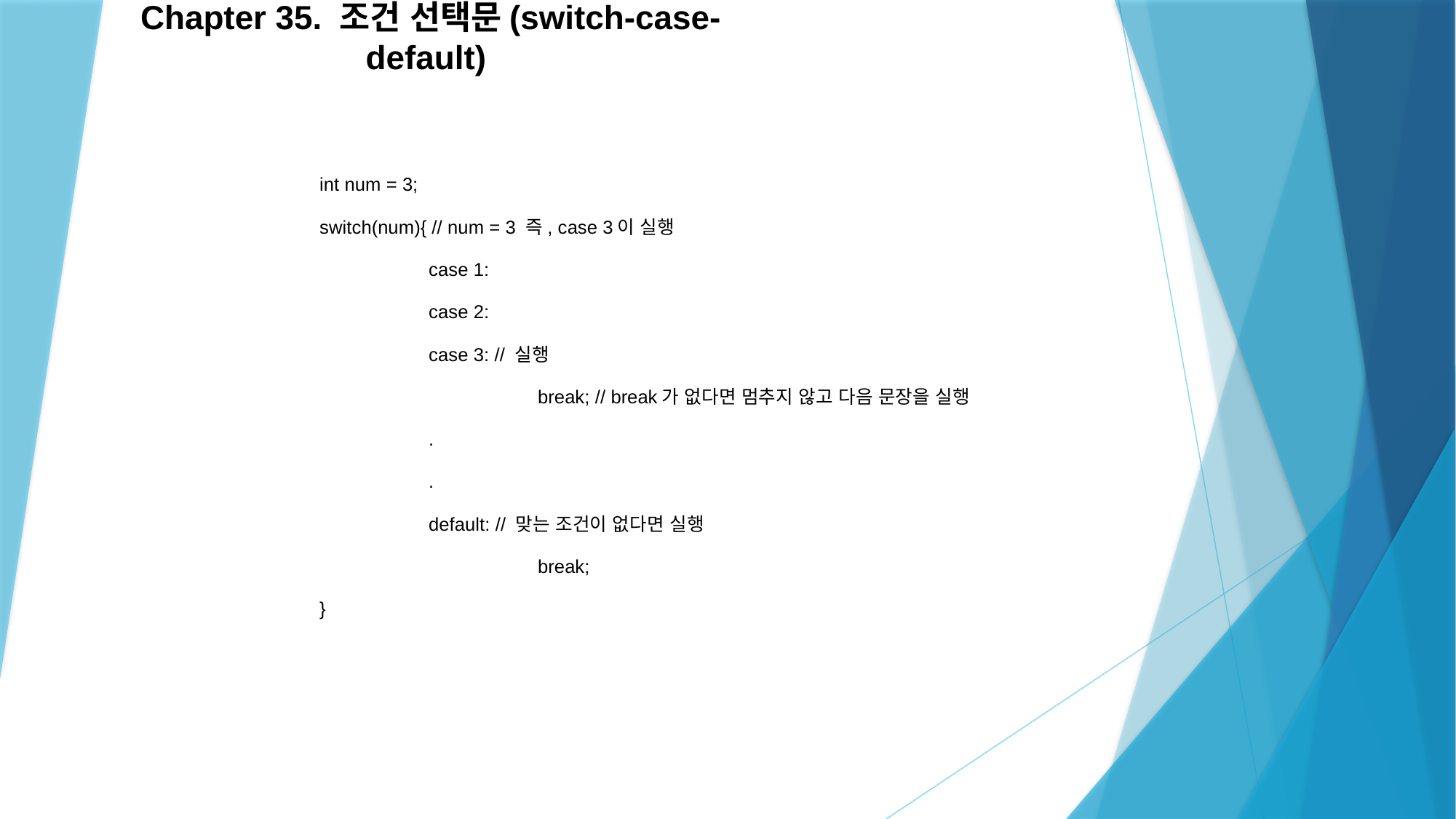

Chapter 35. 조건 선택문(switch-case-default)
int num = 3;
switch(num){ // num = 3 즉, case 3이 실행
	case 1:
	case 2:
	case 3: // 실행
		break; // break가 없다면 멈추지 않고 다음 문장을 실행
	.
	.
	default: // 맞는 조건이 없다면 실행
		break;
}